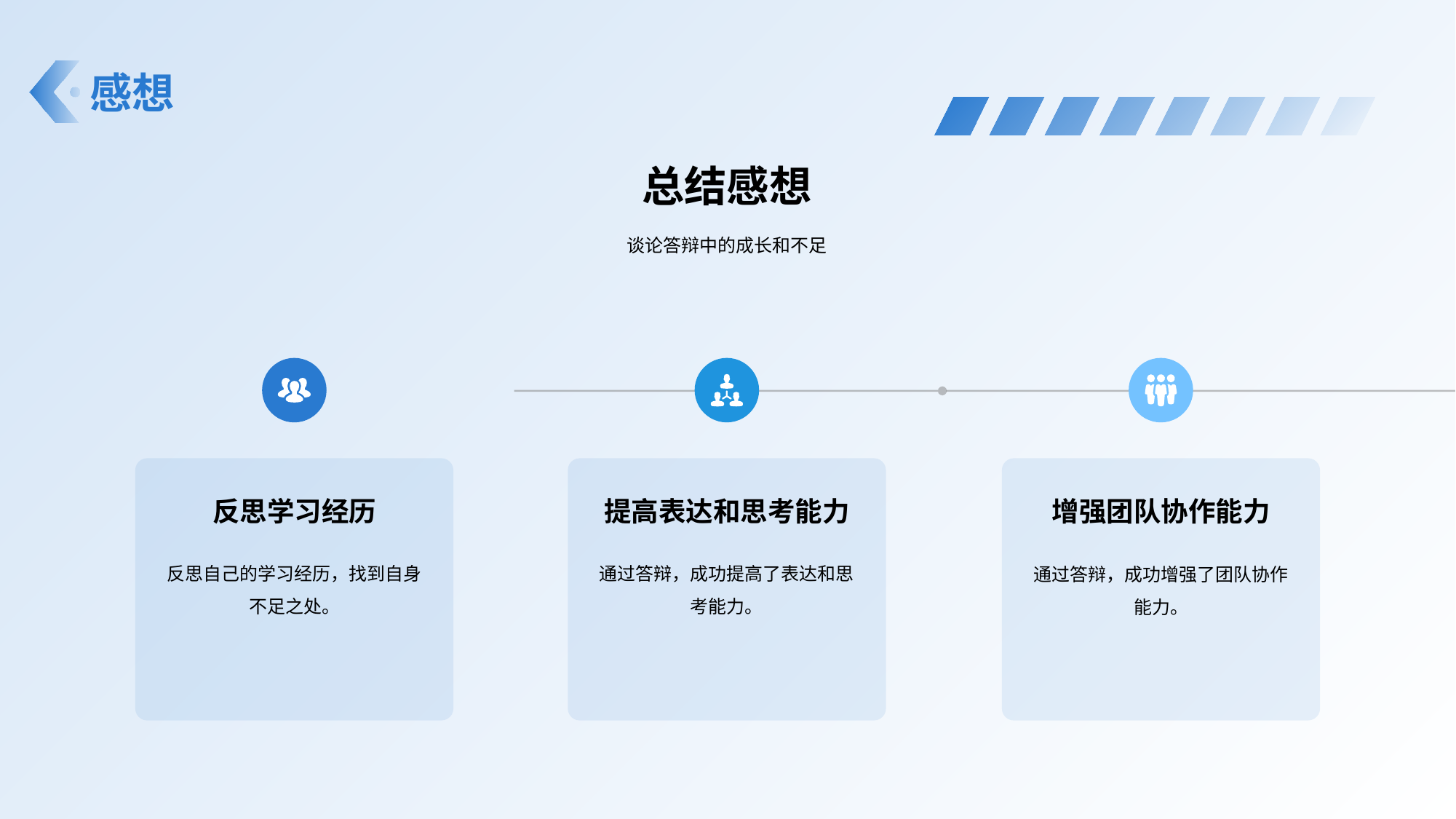

# 感想
总结感想
谈论答辩中的成长和不足

反思学习经历
反思自己的学习经历，找到自身不足之处。

提高表达和思考能力
通过答辩，成功提高了表达和思考能力。

增强团队协作能力
通过答辩，成功增强了团队协作能力。